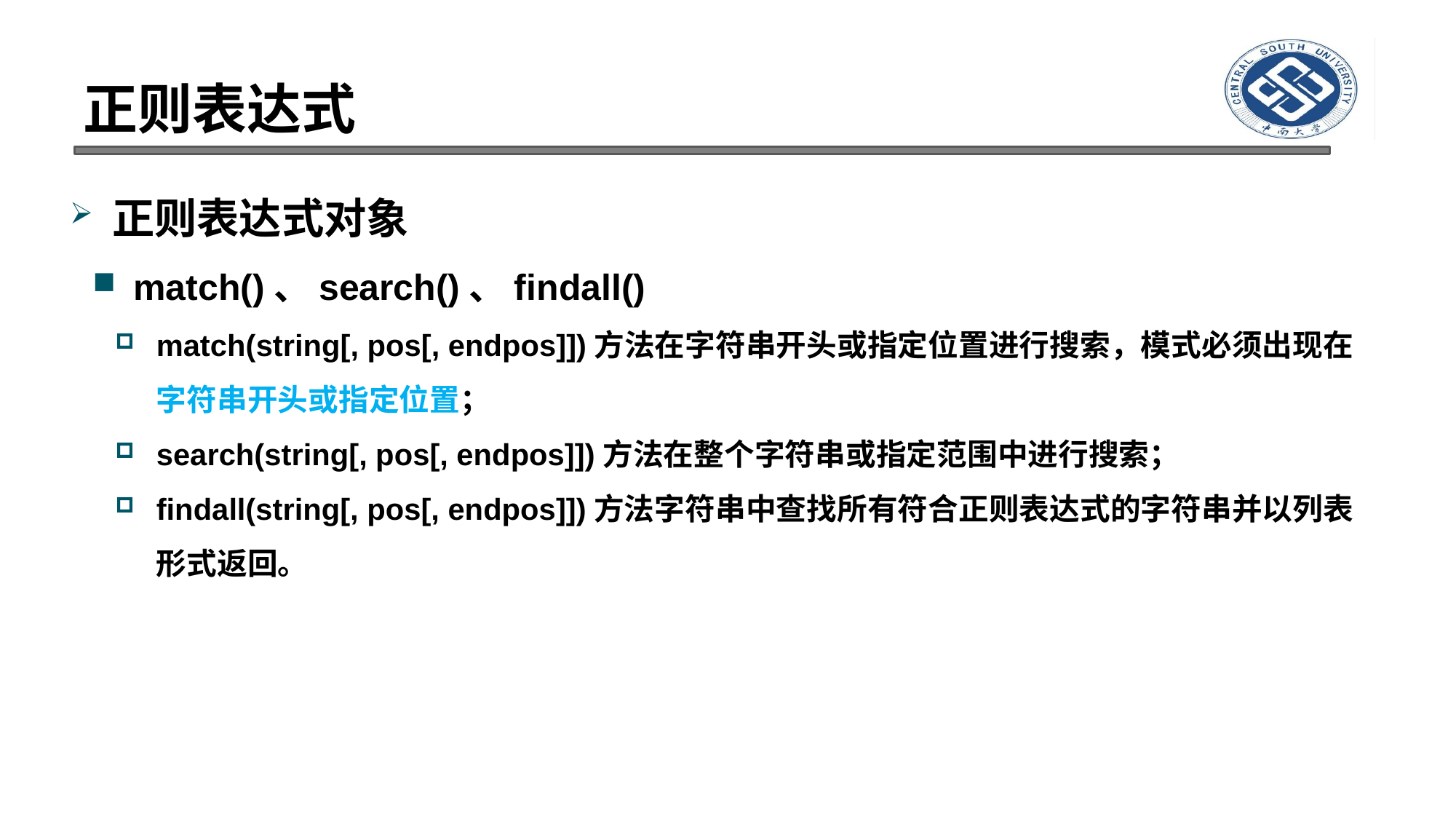

# 正则表达式
正则表达式对象
match()、search()、findall()
match(string[, pos[, endpos]])方法在字符串开头或指定位置进行搜索，模式必须出现在字符串开头或指定位置；
search(string[, pos[, endpos]])方法在整个字符串或指定范围中进行搜索；
findall(string[, pos[, endpos]])方法字符串中查找所有符合正则表达式的字符串并以列表形式返回。